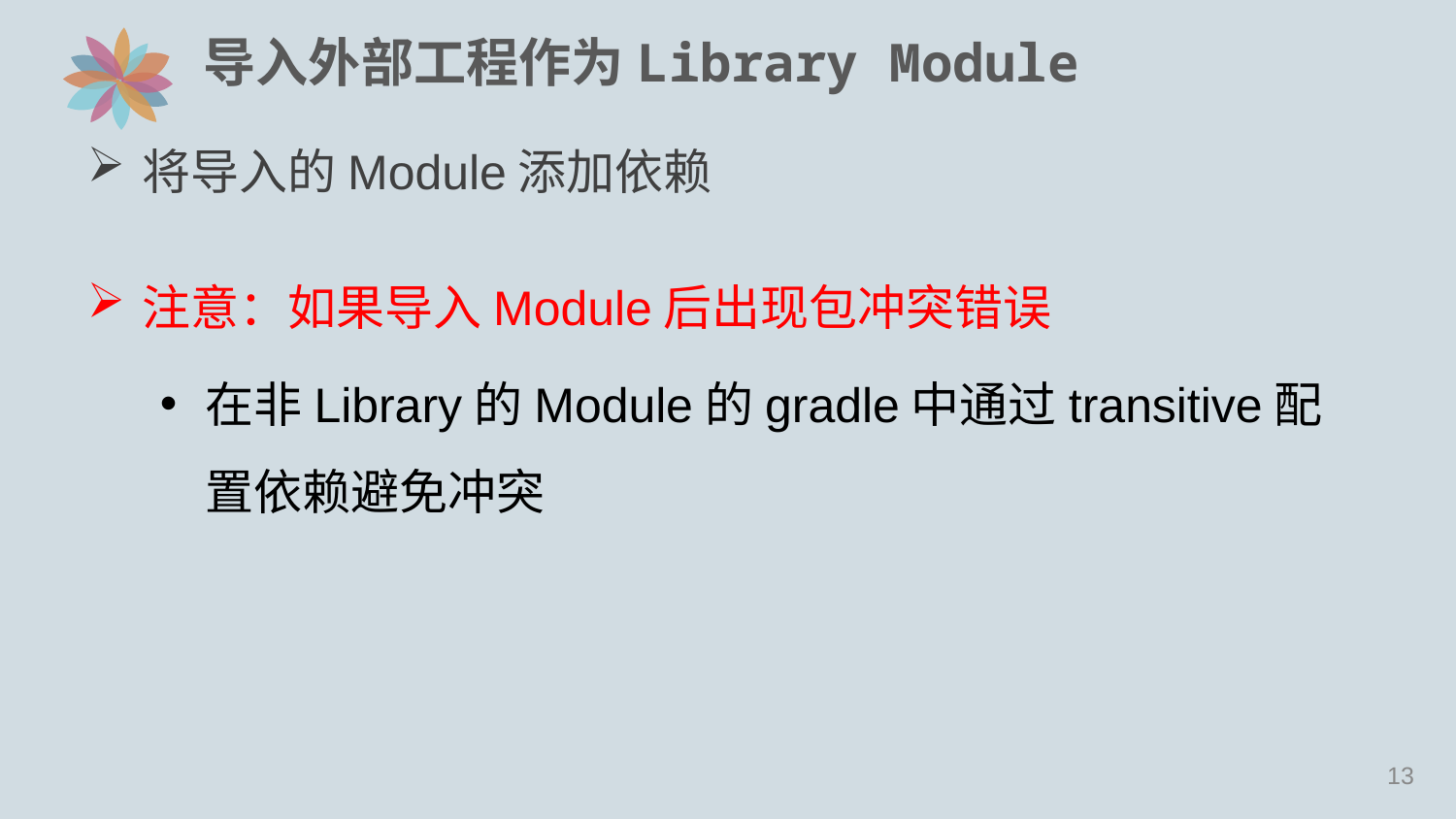

# 导入外部工程作为Library Module
将导入的Module添加依赖

注意：如果导入Module后出现包冲突错误
在非Library的Module的gradle中通过transitive配置依赖避免冲突
13